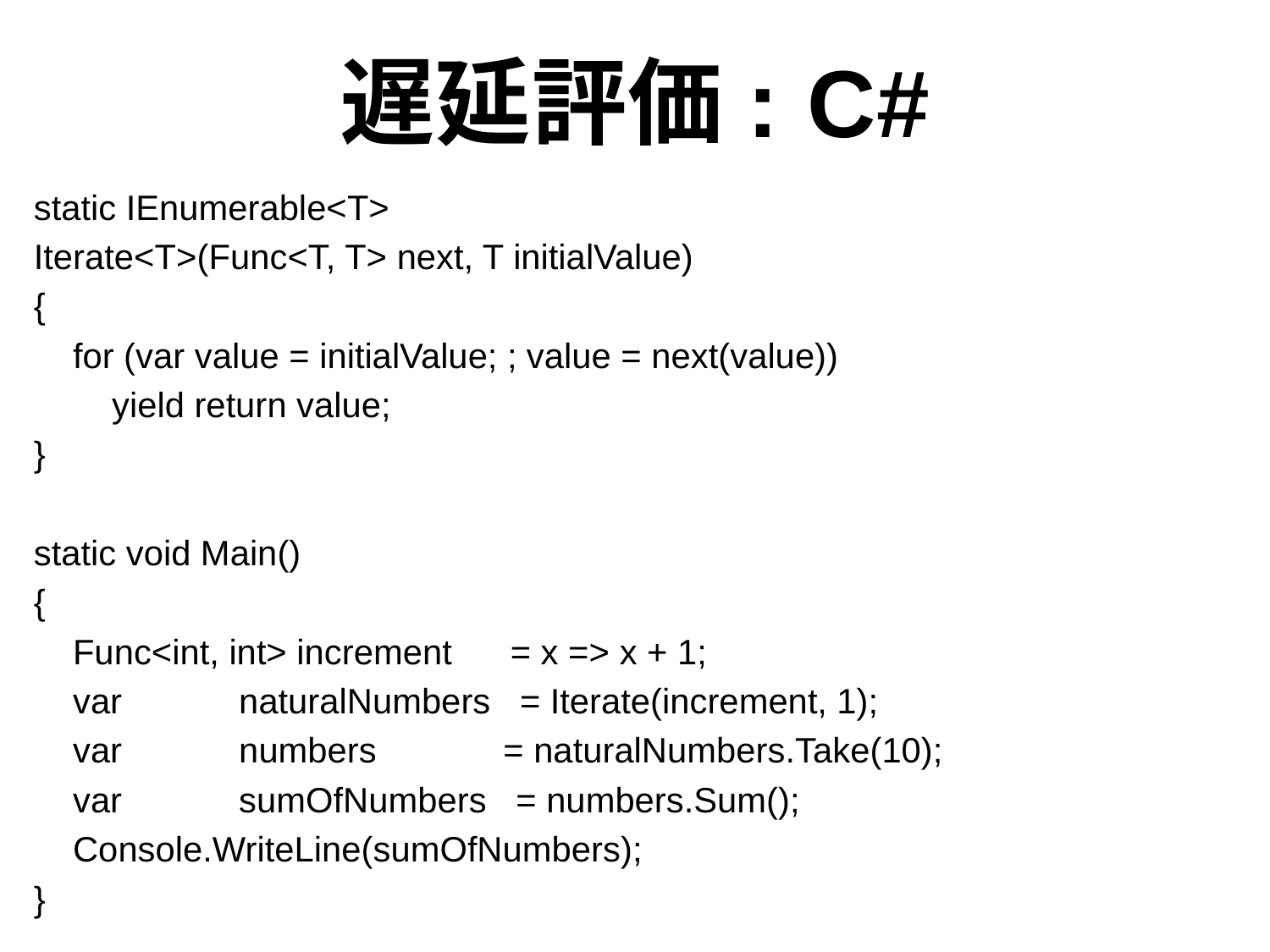

# 遅延評価: C#
static IEnumerable<T>
Iterate<T>(Func<T, T> next, T initialValue)
{
    for (var value = initialValue; ; value = next(value))
        yield return value;
}

static void Main()
{
    Func<int, int> increment      = x => x + 1;
    var            naturalNumbers   = Iterate(increment, 1);
    var            numbers             = naturalNumbers.Take(10);
    var            sumOfNumbers   = numbers.Sum();
    Console.WriteLine(sumOfNumbers);
}